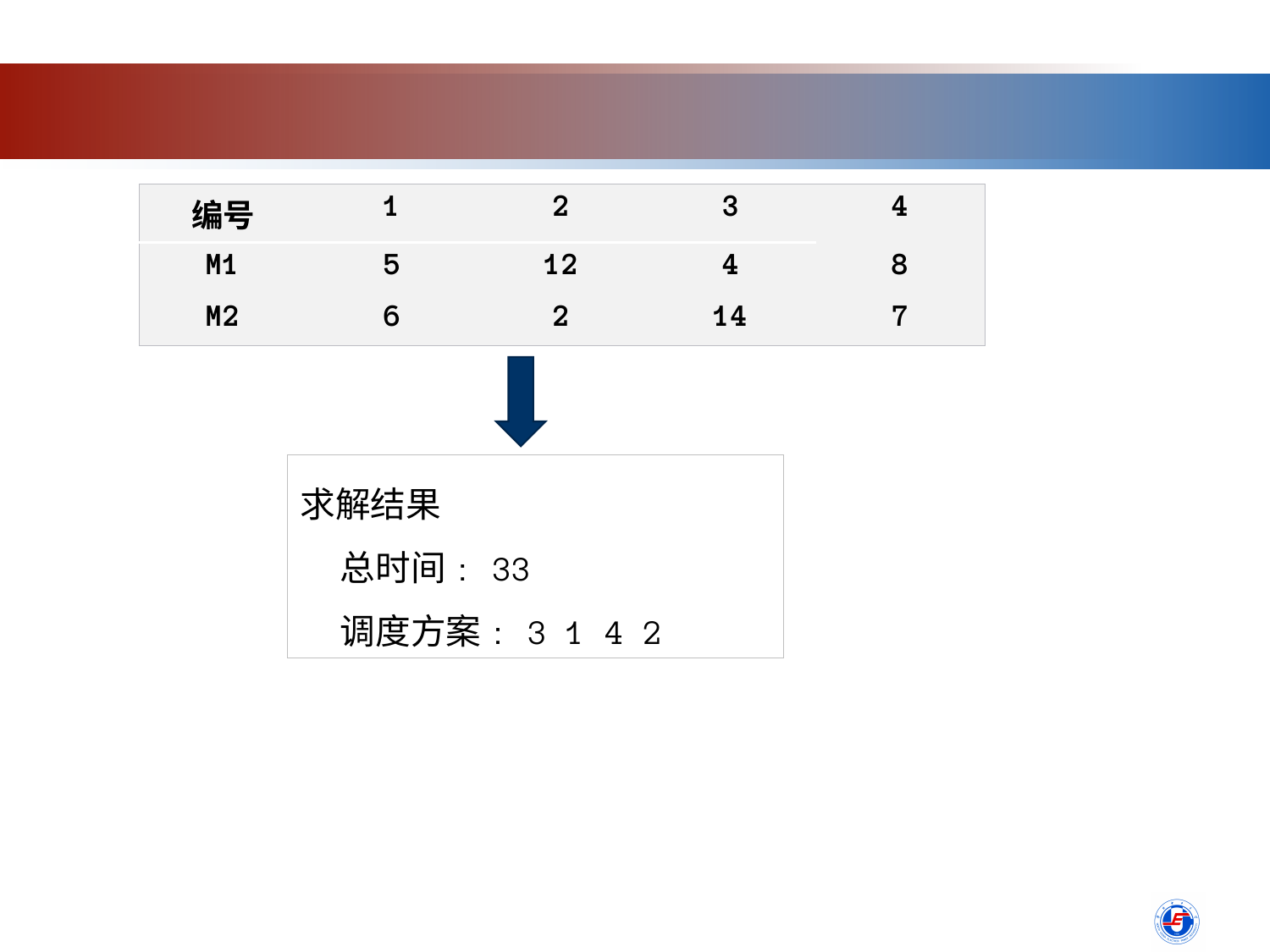

| 编号 | 1 | 2 | 3 | 4 |
| --- | --- | --- | --- | --- |
| M1 | 5 | 12 | 4 | 8 |
| M2 | 6 | 2 | 14 | 7 |

求解结果
    总时间: 33
    调度方案: 3 1 4 2